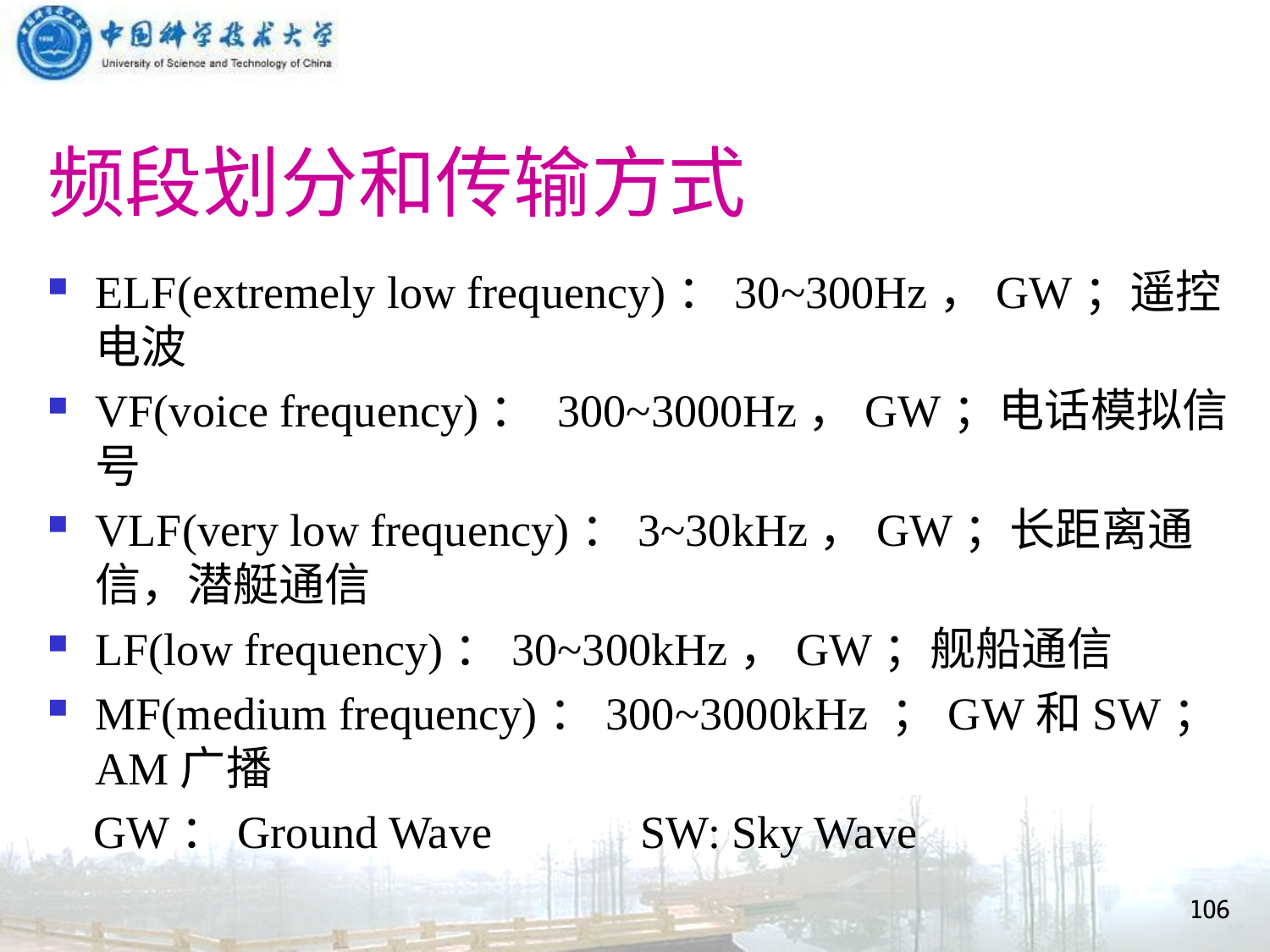

# 频段划分和传输方式
ELF(extremely low frequency)：30~300Hz，GW；遥控电波
VF(voice frequency)： 300~3000Hz，GW；电话模拟信号
VLF(very low frequency)：3~30kHz，GW；长距离通信，潜艇通信
LF(low frequency)：30~300kHz，GW；舰船通信
MF(medium frequency)：300~3000kHz ；GW和SW；AM广播
    GW：Ground Wave             SW: Sky Wave
106